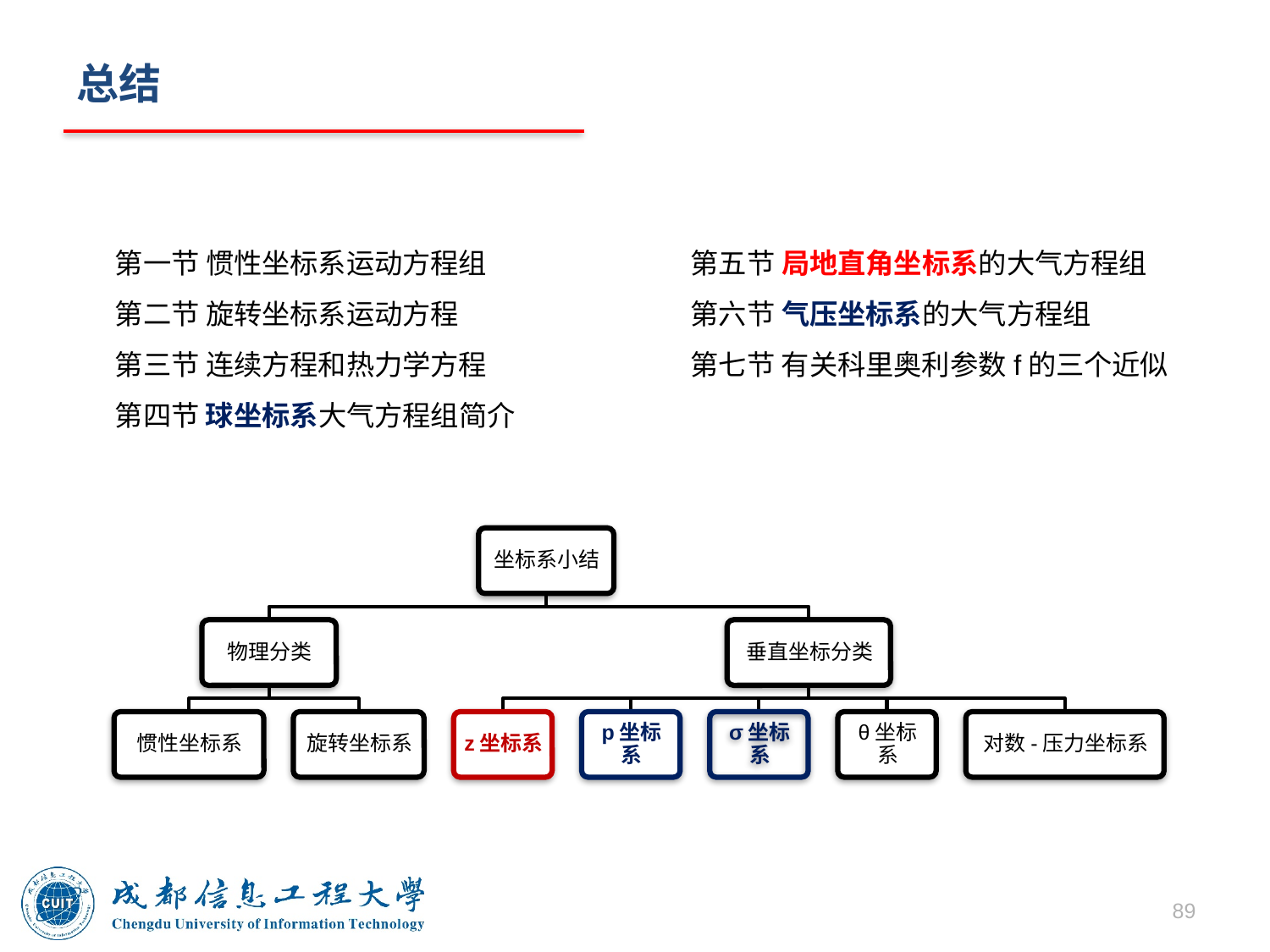

# 总结
第一节 惯性坐标系运动方程组
第二节 旋转坐标系运动方程
第三节 连续方程和热力学方程
第四节 球坐标系大气方程组简介
第五节 局地直角坐标系的大气方程组
第六节 气压坐标系的大气方程组
第七节 有关科里奥利参数f的三个近似

坐标系小结
物理分类
惯性坐标系
旋转坐标系
垂直坐标分类
z坐标系
p坐标系
σ坐标系
θ坐标系
对数-压力坐标系
89